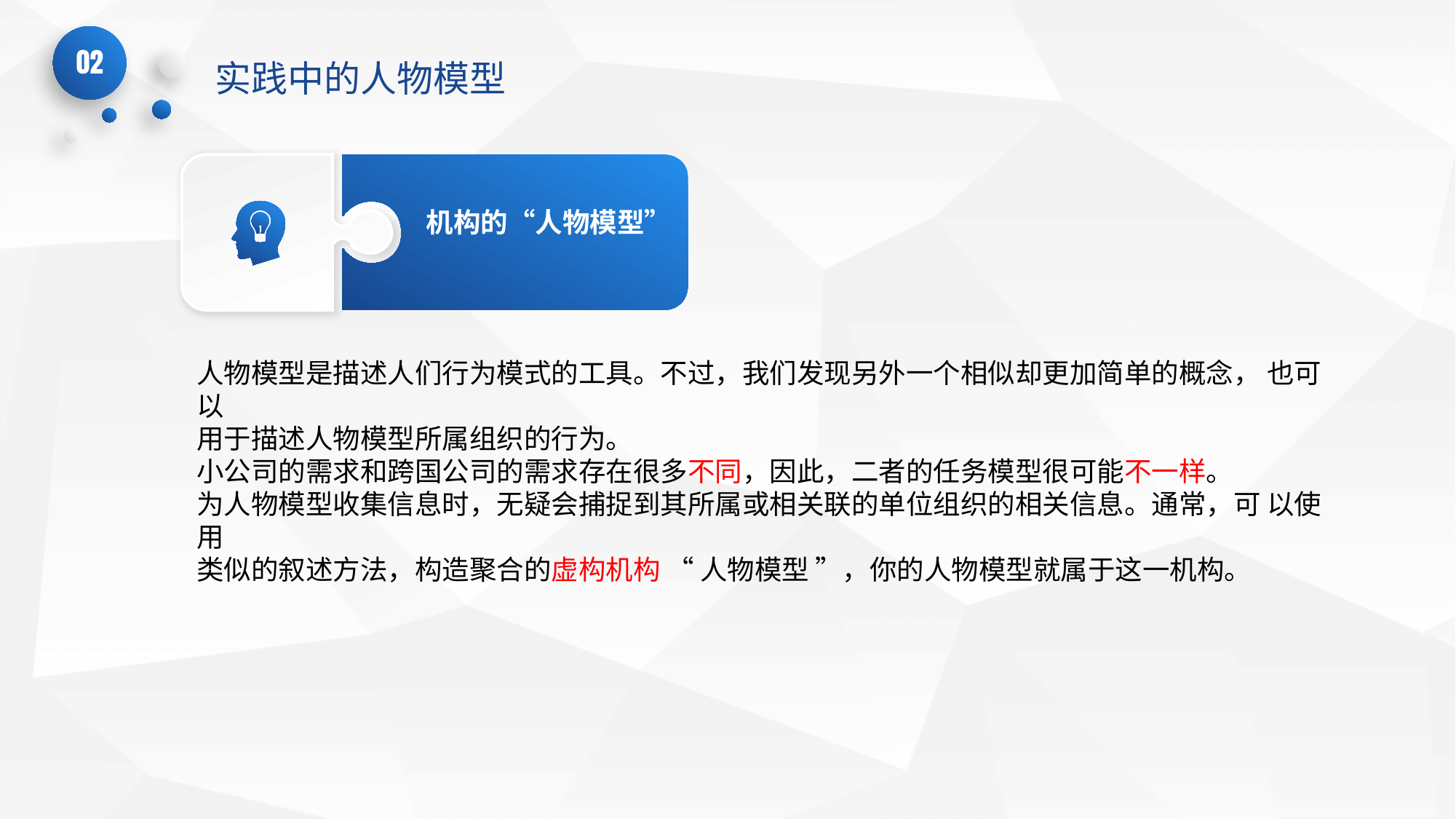

02
实践中的人物模型

机构的“人物模型”

人物模型是描述人们行为模式的工具。不过，我们发现另外一个相似却更加简单的概念， 也可以
用于描述人物模型所属组织的行为。
小公司的需求和跨国公司的需求存在很多不同，因此，二者的任务模型很可能不一样。
为人物模型收集信息时，无疑会捕捉到其所属或相关联的单位组织的相关信息。通常，可 以使用
类似的叙述方法，构造聚合的虚构机构 “ 人物模型 ”，你的人物模型就属于这一机构。